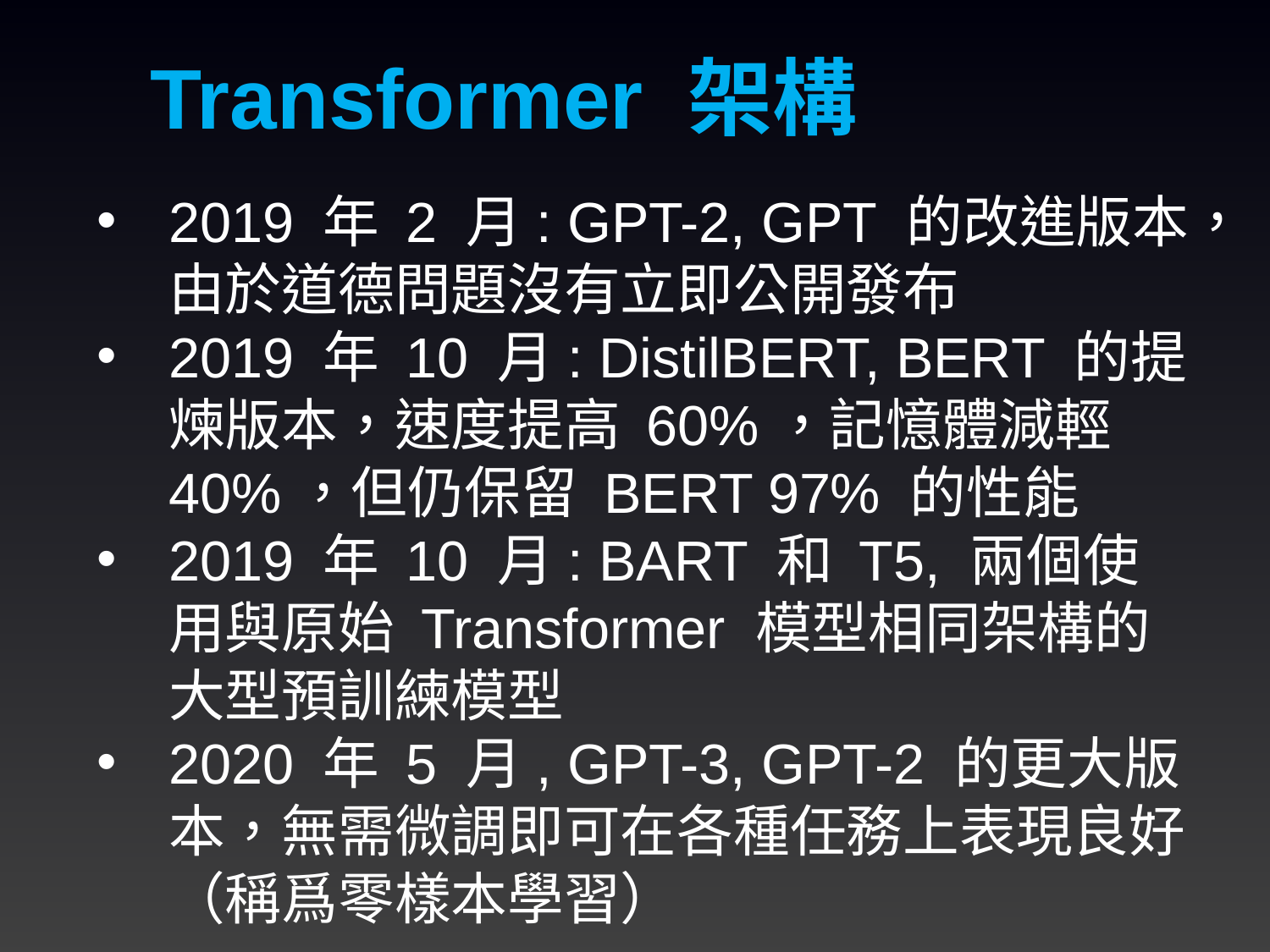

Transformer 架構
2019 年 2 月: GPT-2, GPT 的改進版本，由於道德問題沒有立即公開發布
2019 年 10 月: DistilBERT, BERT 的提煉版本，速度提高 60%，記憶體減輕 40%，但仍保留 BERT 97% 的性能
2019 年 10 月: BART 和 T5, 兩個使用與原始 Transformer 模型相同架構的大型預訓練模型
2020 年 5 月, GPT-3, GPT-2 的更大版本，無需微調即可在各種任務上表現良好（稱爲零樣本學習）